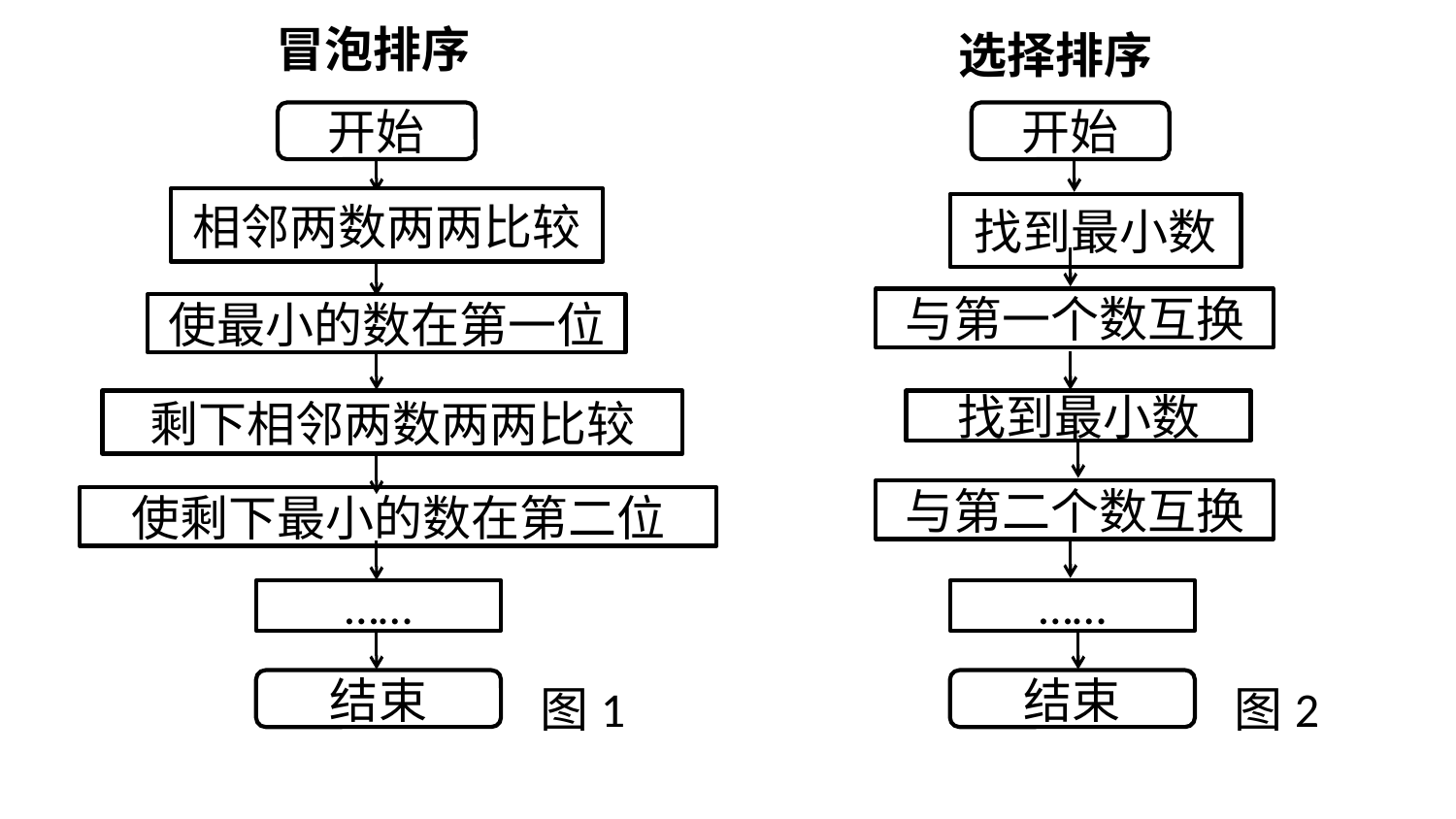

冒泡排序
选择排序
开始
相邻两数两两比较
使最小的数在第一位
剩下相邻两数两两比较
使剩下最小的数在第二位
……
结束
图1
开始
找到最小数
与第一个数互换
找到最小数
与第二个数互换
……
结束
图2